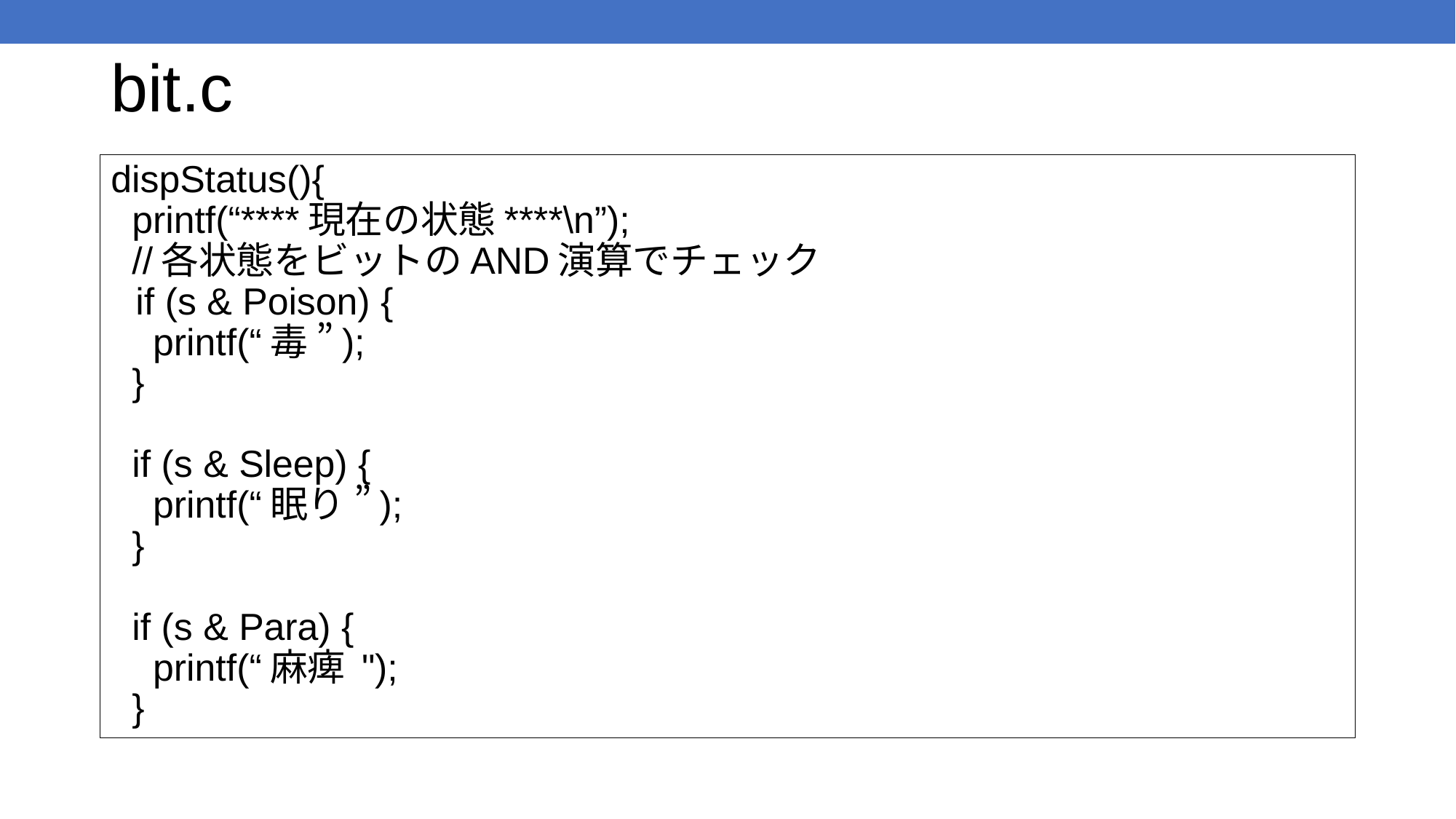

# bit.c
dispStatus(){
  printf(“****現在の状態****\n”);
  //各状態をビットのAND演算でチェック
  if (s & Poison) {
    printf(“毒 ”);
  }
  if (s & Sleep) {
    printf(“眠り ”);
  }
  if (s & Para) {
    printf(“麻痺 ");
  }